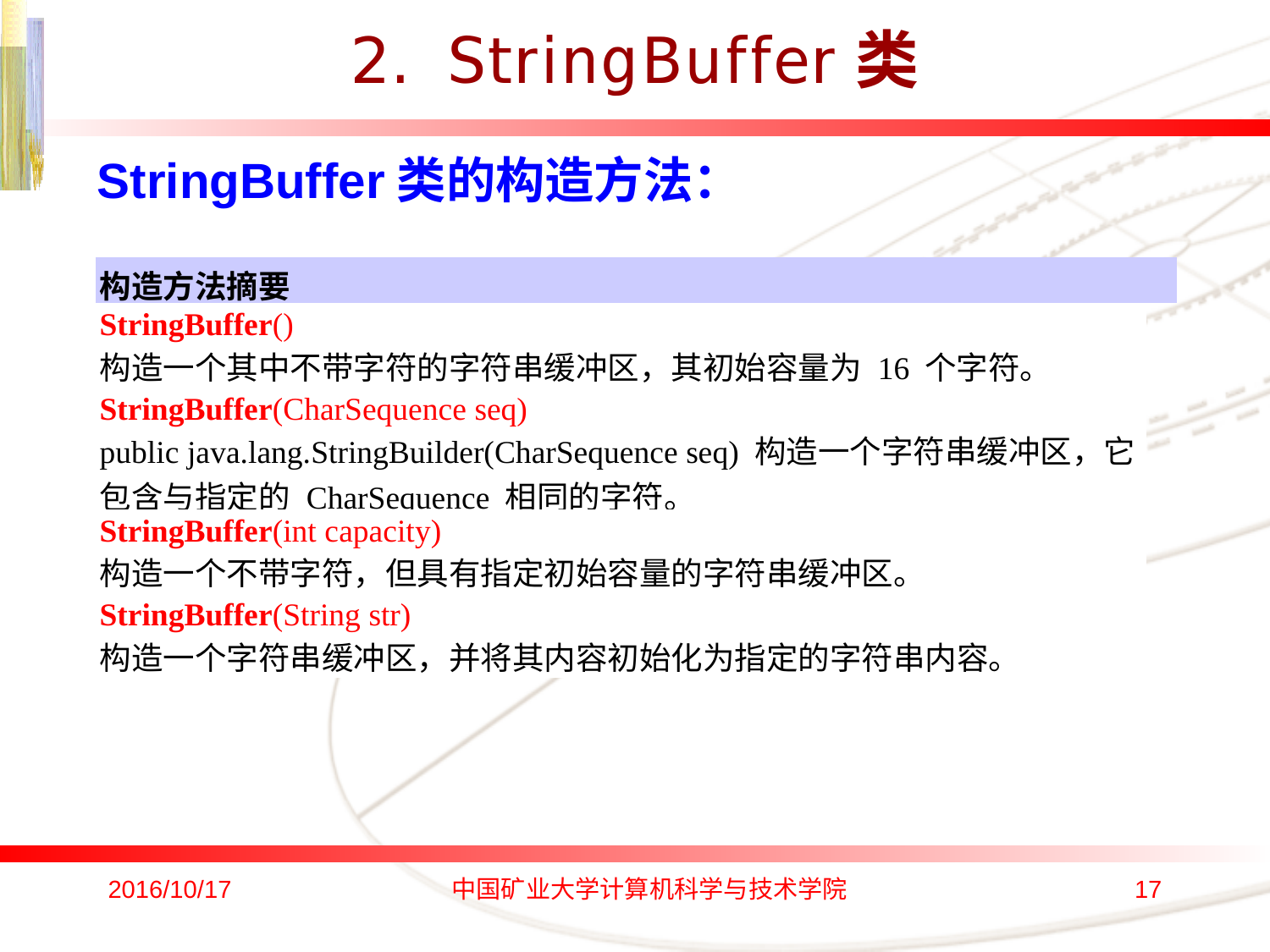

# 2.  StringBuffer类
StringBuffer类的构造方法：
| 构造方法摘要 |  |
| --- | --- |
| StringBuffer() 构造一个其中不带字符的字符串缓冲区，其初始容量为 16 个字符。 |  |
| StringBuffer(CharSequence seq) public java.lang.StringBuilder(CharSequence seq) 构造一个字符串缓冲区，它包含与指定的 CharSequence 相同的字符。 |  |
| StringBuffer(int capacity) 构造一个不带字符，但具有指定初始容量的字符串缓冲区。 |  |
| StringBuffer(String str) 构造一个字符串缓冲区，并将其内容初始化为指定的字符串内容。 |  |
2016/10/17
中国矿业大学计算机科学与技术学院
17